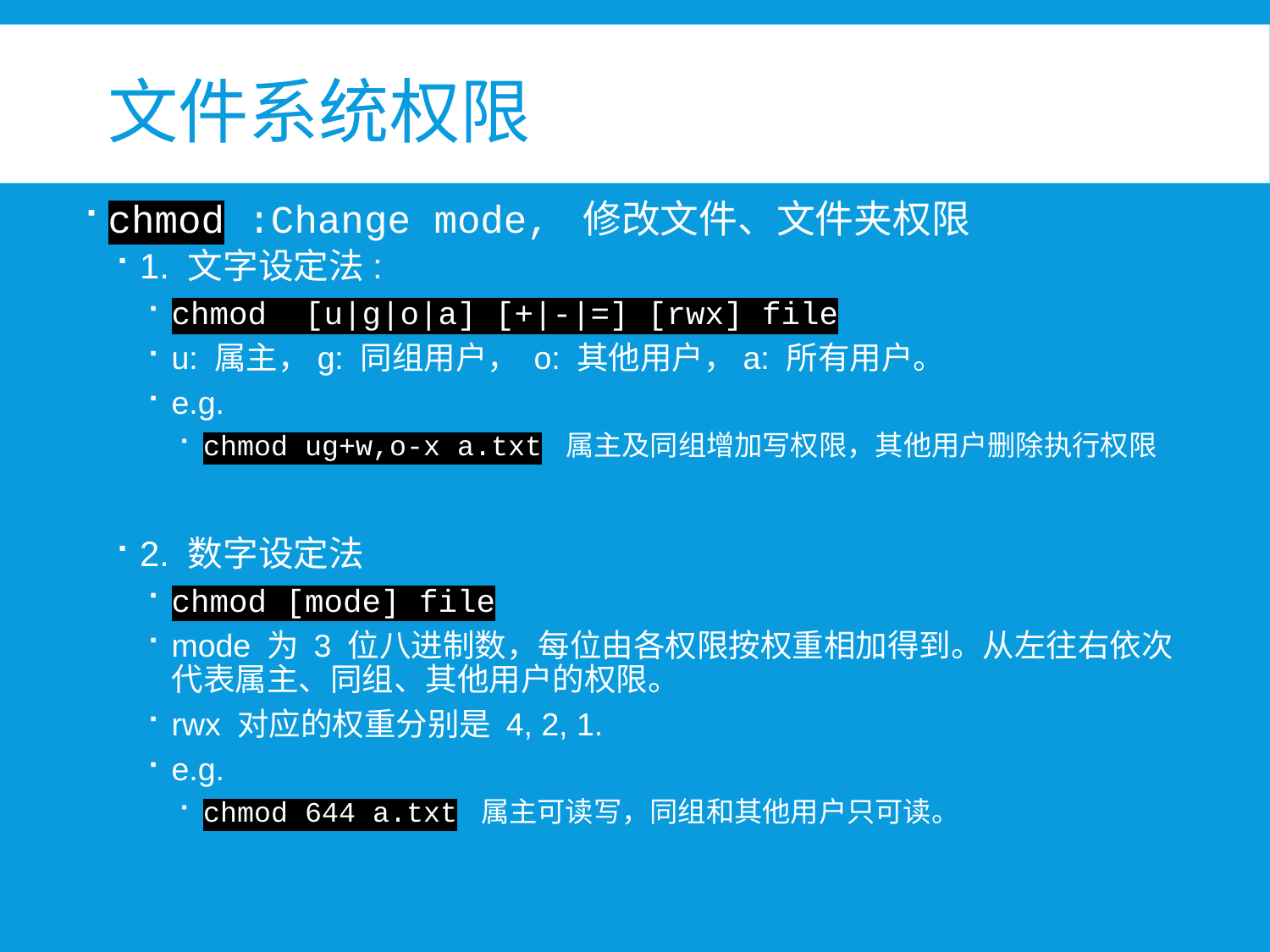

# 文件系统权限
chmod :Change mode, 修改文件、文件夹权限
1. 文字设定法:
chmod  [u|g|o|a] [+|-|=] [rwx] file
u: 属主，g: 同组用户， o: 其他用户，a: 所有用户。
e.g.
chmod ug+w,o-x a.txt 属主及同组增加写权限，其他用户删除执行权限

2. 数字设定法
chmod [mode] file
mode 为 3 位八进制数，每位由各权限按权重相加得到。从左往右依次代表属主、同组、其他用户的权限。
rwx 对应的权重分别是 4, 2, 1.
e.g.
chmod 644 a.txt 属主可读写，同组和其他用户只可读。